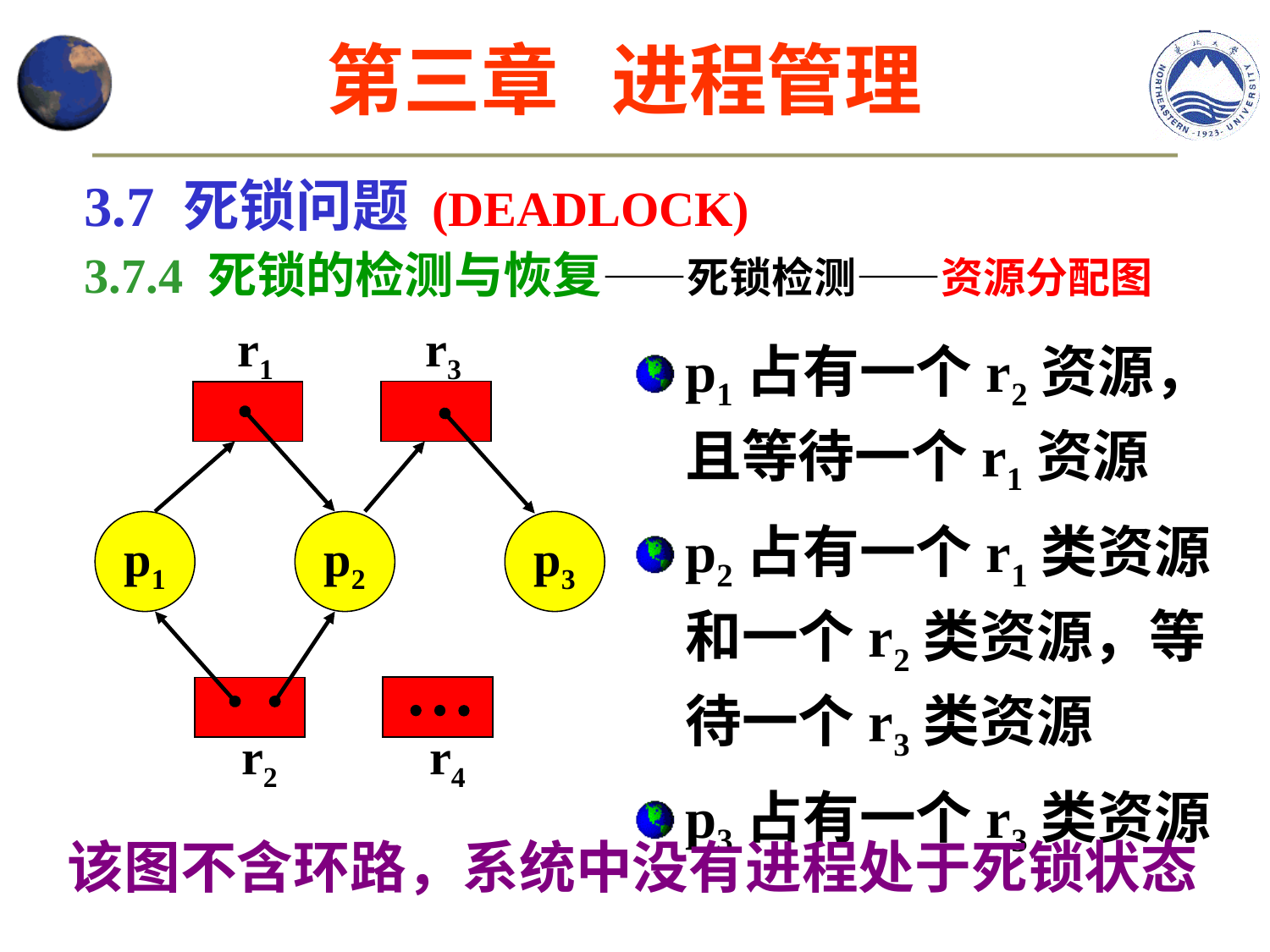

第三章   进程管理
3.7 死锁问题 (DEADLOCK)
3.7.4 死锁的检测与恢复——死锁检测——资源分配图
r3
r1
p1占有一个r2资源，且等待一个r1资源
p2占有一个r1类资源和一个r2类资源，等待一个r3类资源
p3占有一个r3类资源

p1
p2
p3

r4
r2
该图不含环路，系统中没有进程处于死锁状态